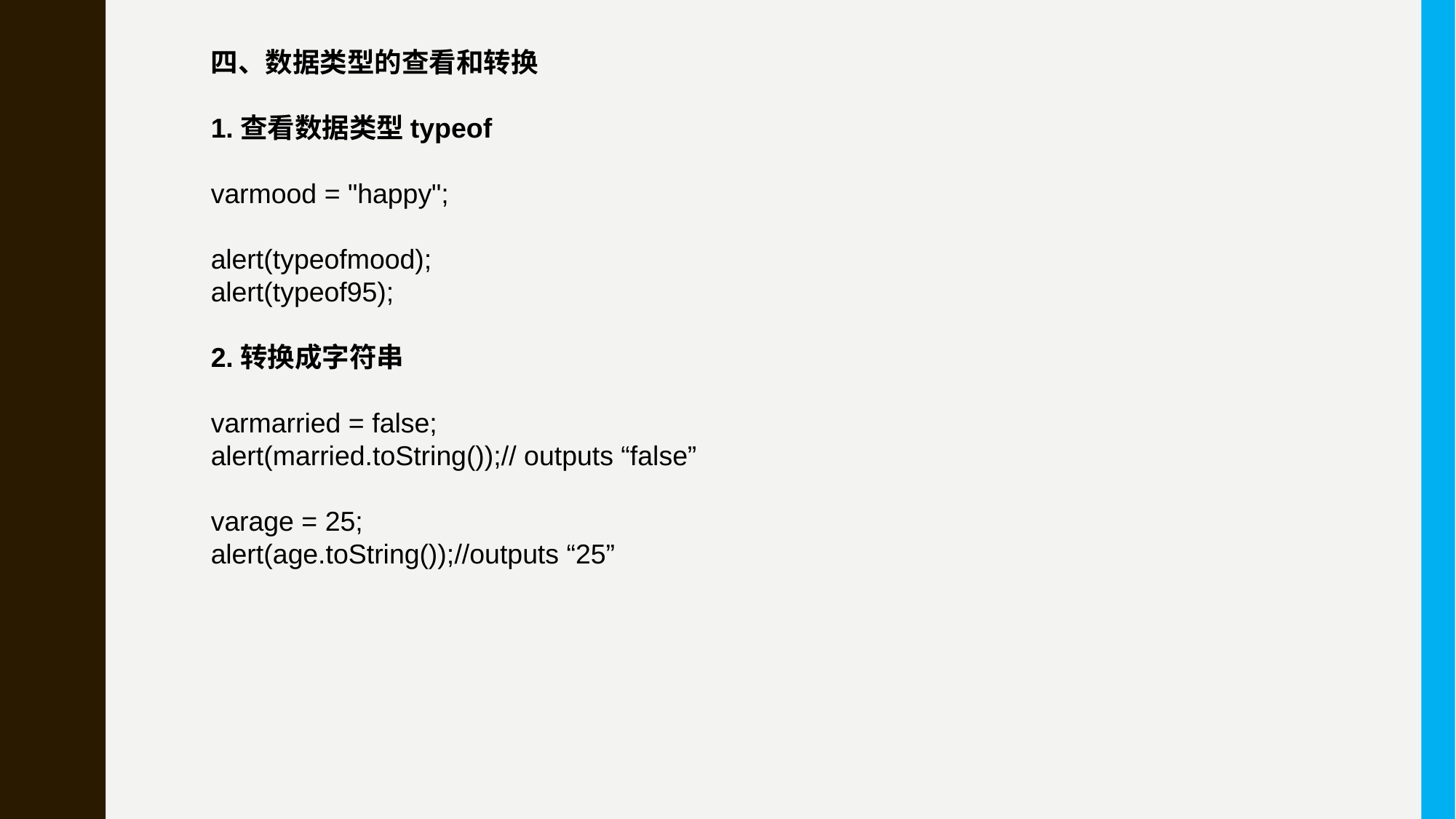

四、数据类型的查看和转换

1.查看数据类型typeof

varmood = "happy";

alert(typeofmood);
alert(typeof95);

2.转换成字符串

varmarried = false;
alert(married.toString());// outputs “false”

varage = 25;
alert(age.toString());//outputs “25”